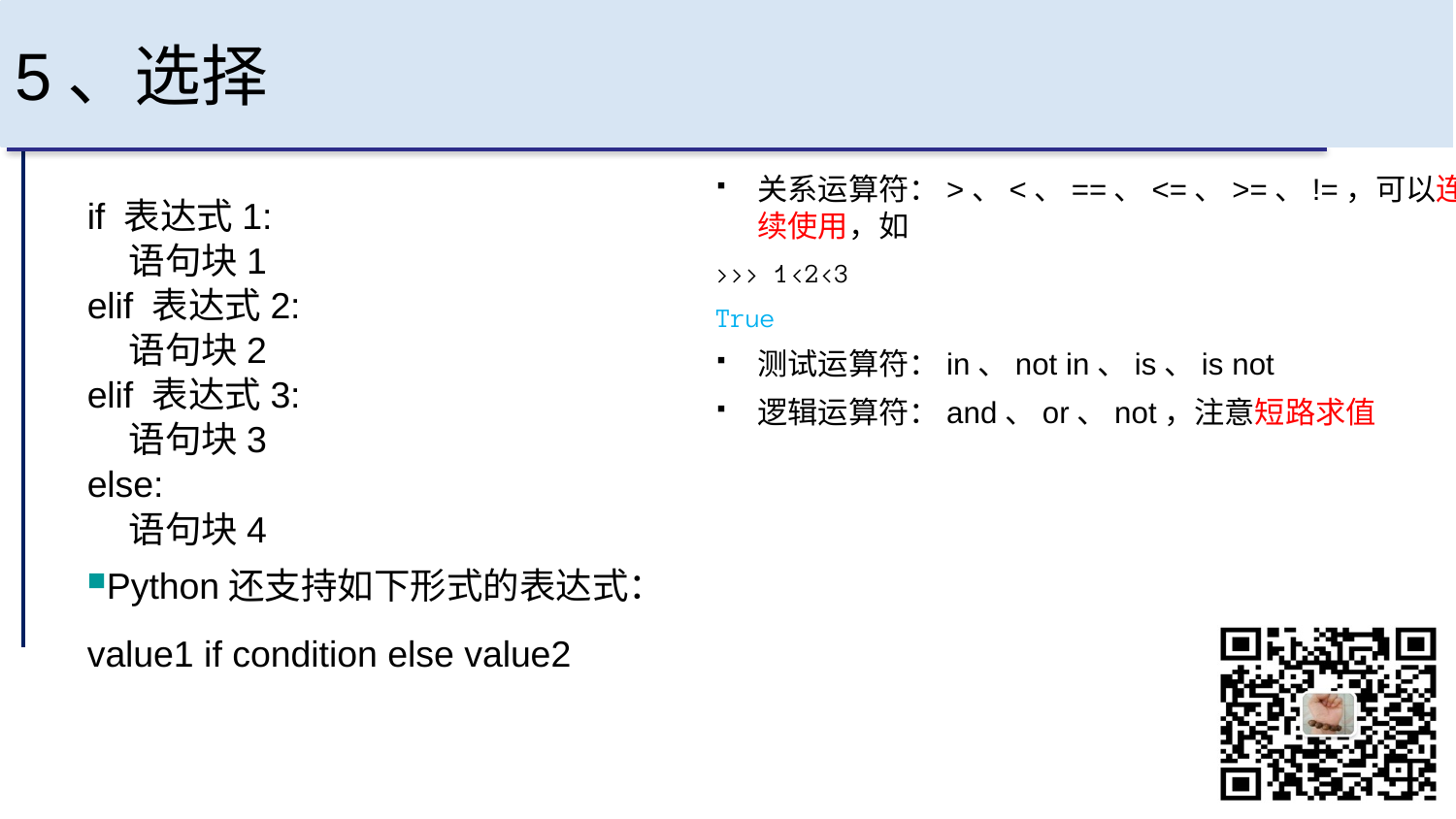

# 5、选择
关系运算符：>、<、==、<=、>=、!=，可以连续使用，如
>>> 1<2<3
True
测试运算符：in、not in、is、is not
逻辑运算符：and、or、not，注意短路求值
if 表达式1:
    语句块1
elif 表达式2:
    语句块2
elif 表达式3:
    语句块3
else:
    语句块4
Python还支持如下形式的表达式：
value1 if condition else value2